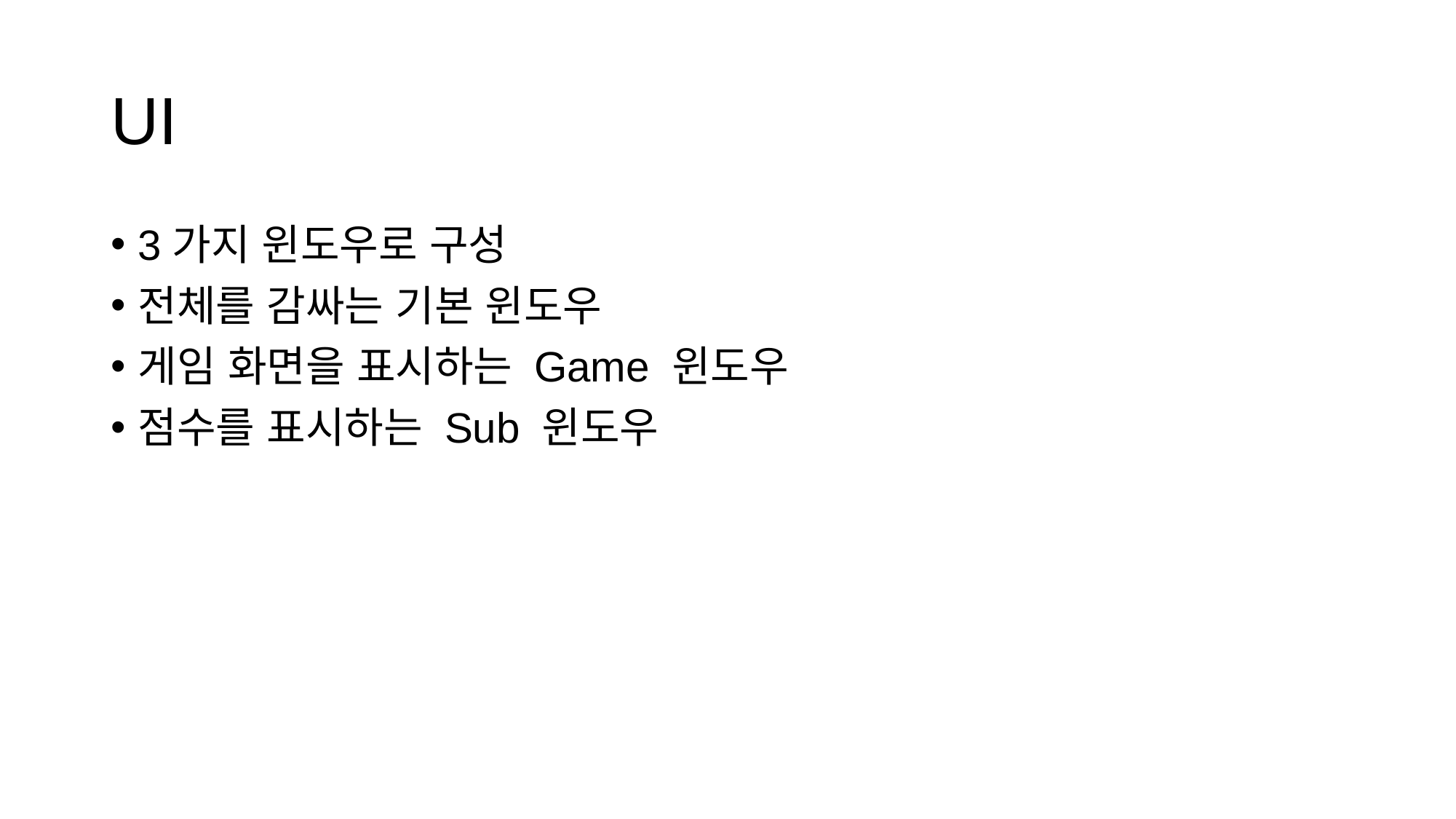

# UI
3가지 윈도우로 구성
전체를 감싸는 기본 윈도우
게임 화면을 표시하는 Game 윈도우
점수를 표시하는 Sub 윈도우